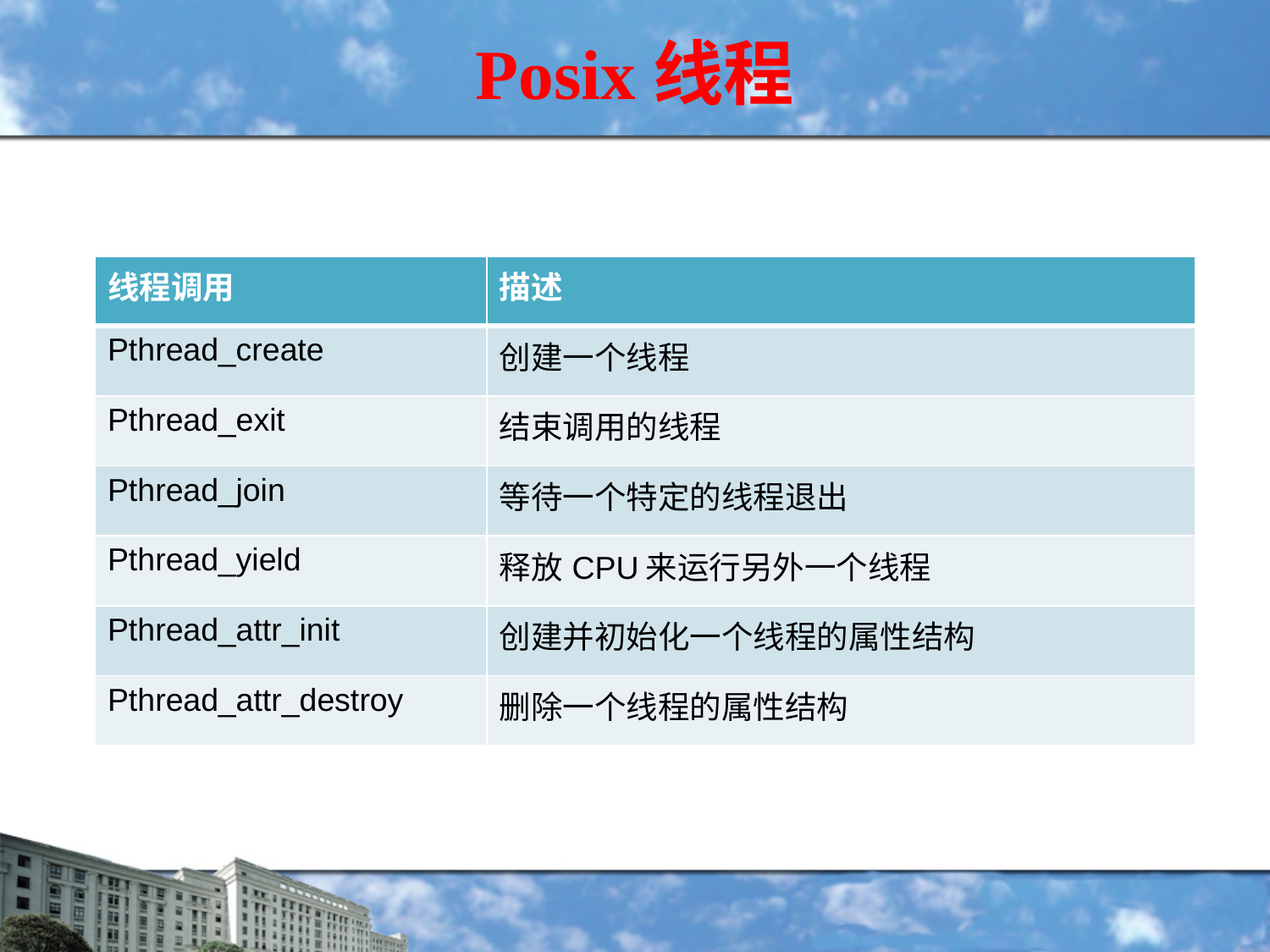

# Posix线程
| 线程调用 | 描述 |
| --- | --- |
| Pthread\_create | 创建一个线程 |
| Pthread\_exit | 结束调用的线程 |
| Pthread\_join | 等待一个特定的线程退出 |
| Pthread\_yield | 释放CPU来运行另外一个线程 |
| Pthread\_attr\_init | 创建并初始化一个线程的属性结构 |
| Pthread\_attr\_destroy | 删除一个线程的属性结构 |